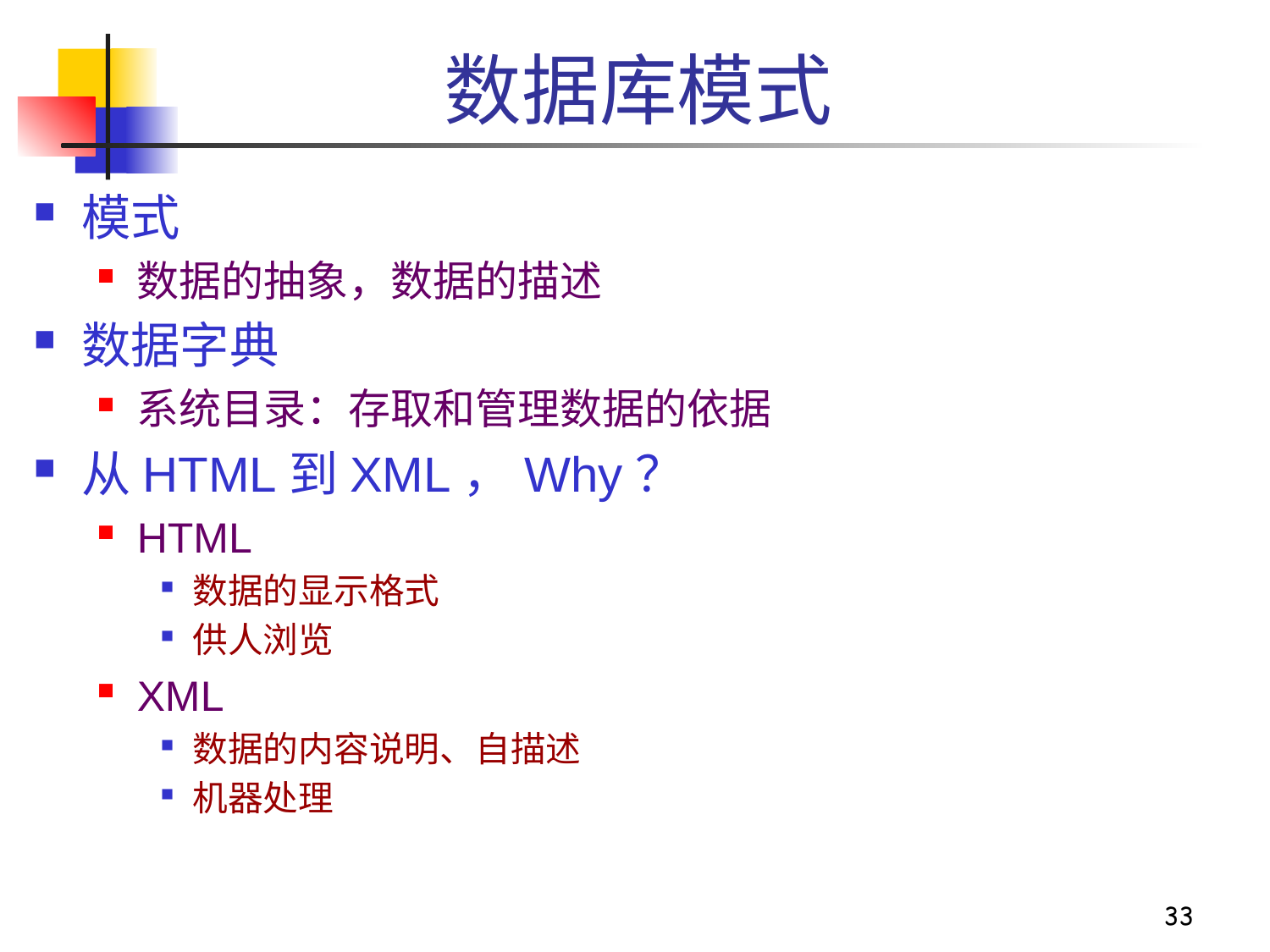

# 数据库模式
模式
数据的抽象，数据的描述
数据字典
系统目录：存取和管理数据的依据
从HTML到XML，Why？
HTML
数据的显示格式
供人浏览
XML
数据的内容说明、自描述
机器处理
33